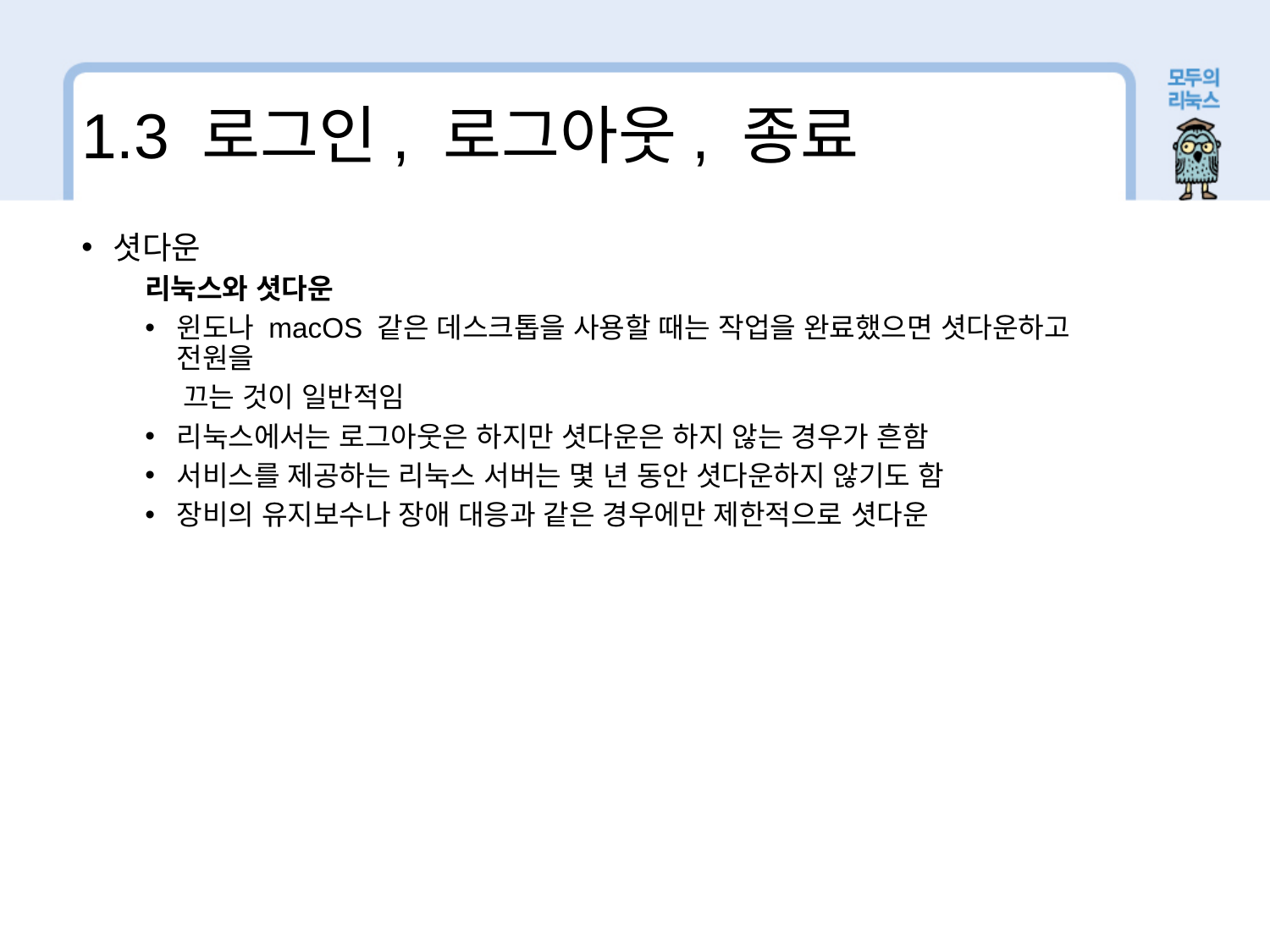

1.3 로그인, 로그아웃, 종료
셧다운
리눅스와 셧다운
윈도나 macOS 같은 데스크톱을 사용할 때는 작업을 완료했으면 셧다운하고 전원을
    끄는 것이 일반적임
리눅스에서는 로그아웃은 하지만 셧다운은 하지 않는 경우가 흔함
서비스를 제공하는 리눅스 서버는 몇 년 동안 셧다운하지 않기도 함
장비의 유지보수나 장애 대응과 같은 경우에만 제한적으로 셧다운